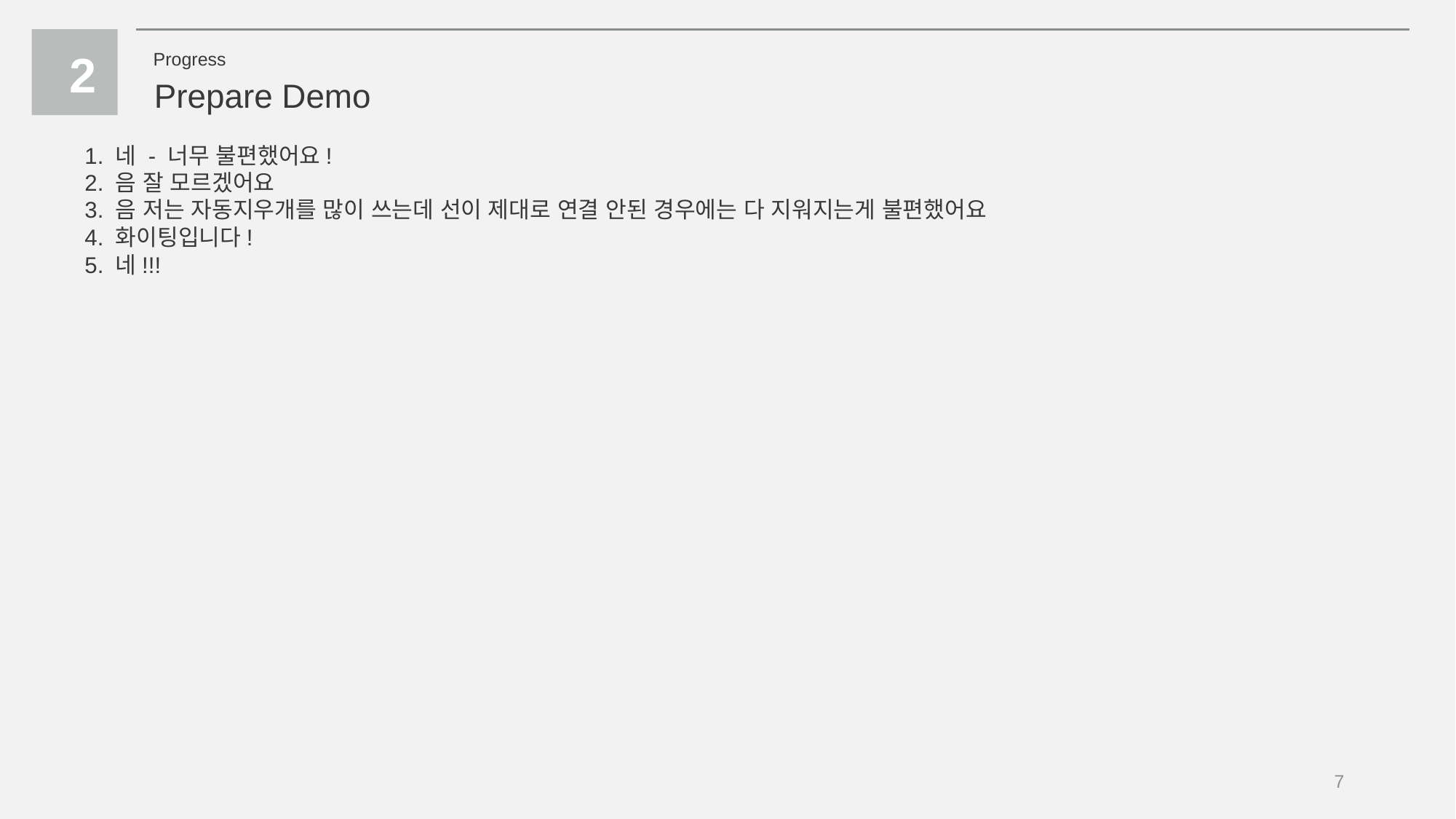

2
Progress
Prepare Demo
1. 네 - 너무 불편했어요!
2. 음 잘 모르겠어요
3. 음 저는 자동지우개를 많이 쓰는데 선이 제대로 연결 안된 경우에는 다 지워지는게 불편했어요
4. 화이팅입니다!
5. 네!!!
7